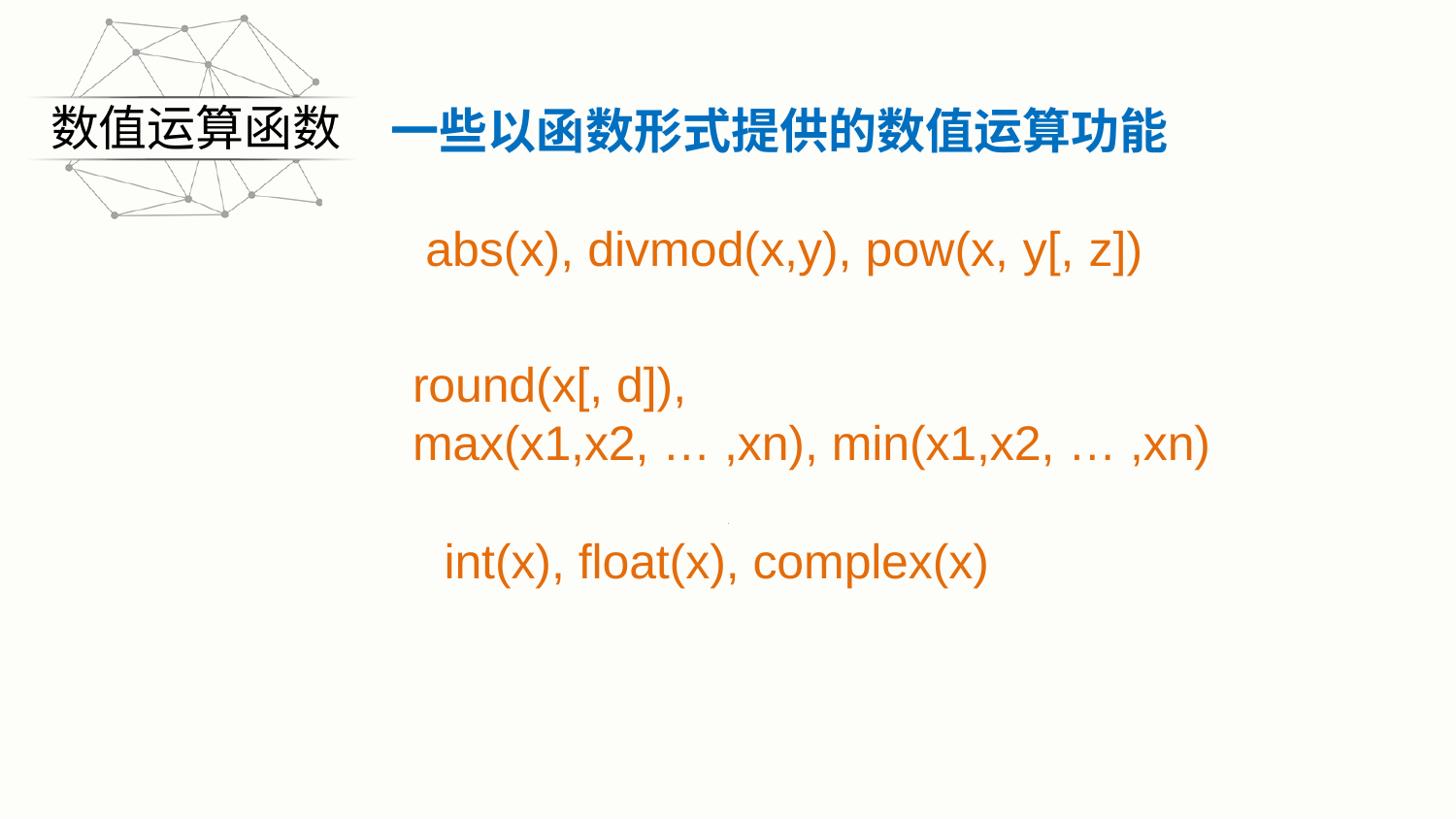

# 数值运算函数
一些以函数形式提供的数值运算功能
abs(x), divmod(x,y), pow(x, y[, z])
round(x[, d]),
max(x1,x2, … ,xn), min(x1,x2, … ,xn)

int(x), float(x), complex(x)